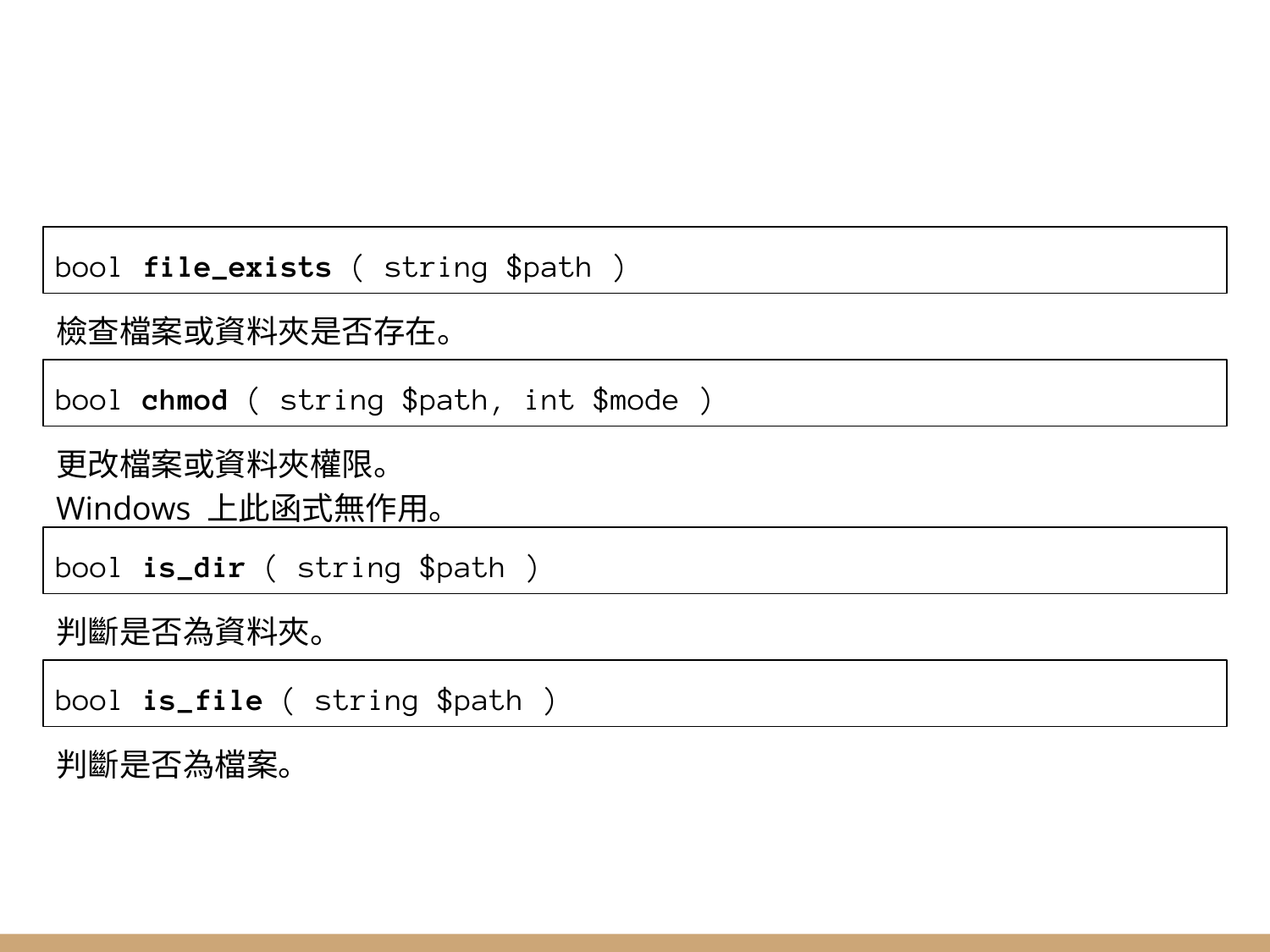

#
bool file_exists ( string $path )
檢查檔案或資料夾是否存在。
bool chmod ( string $path, int $mode )
更改檔案或資料夾權限。
Windows 上此函式無作用。
bool is_dir ( string $path )
判斷是否為資料夾。
bool is_file ( string $path )
判斷是否為檔案。